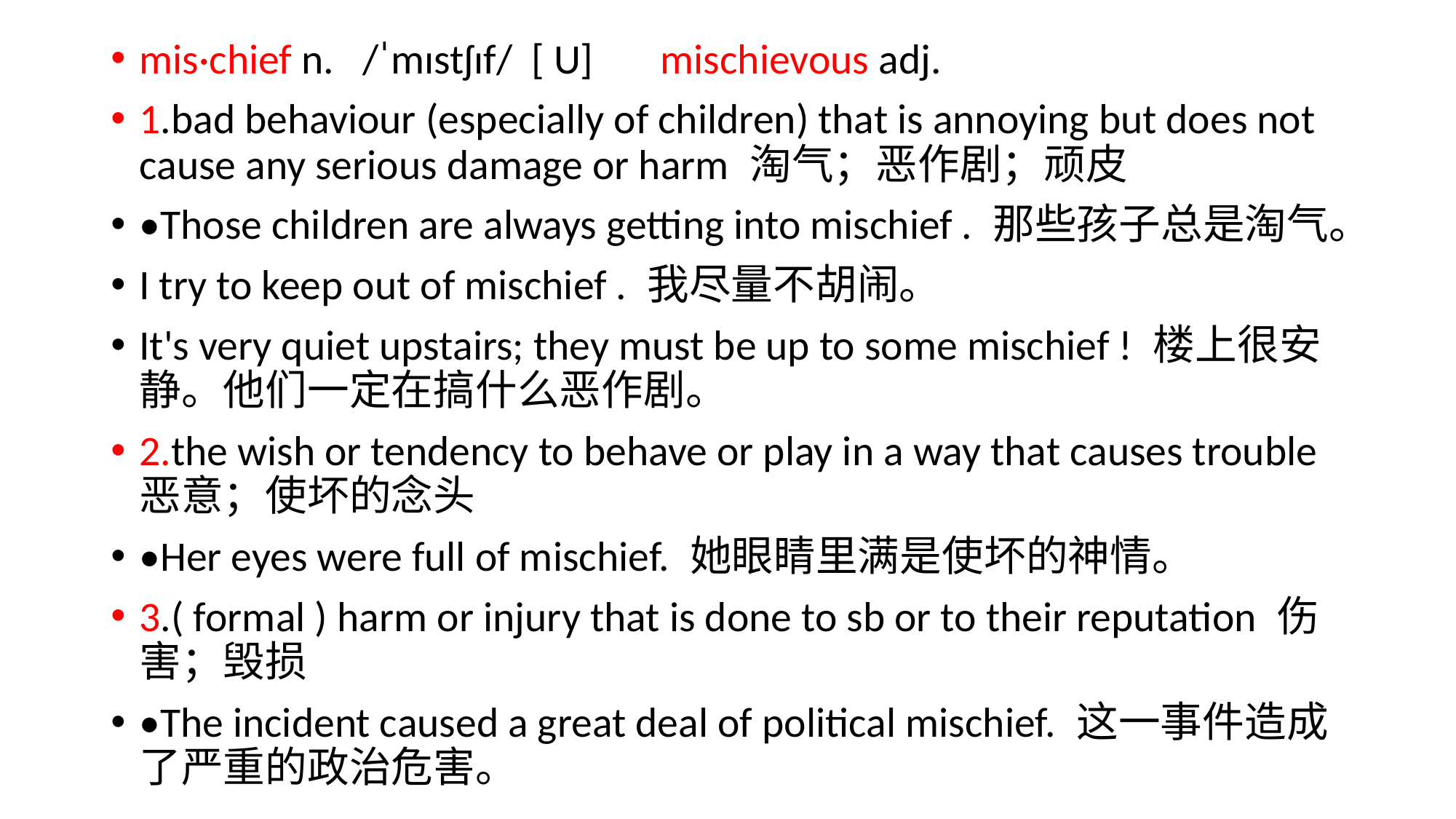

mis·chief n.   /ˈmɪstʃɪf/  [ U]       mischievous adj.
1.bad behaviour (especially of children) that is annoying but does not cause any serious damage or harm 淘气；恶作剧；顽皮
•Those children are always getting into mischief . 那些孩子总是淘气。
I try to keep out of mischief . 我尽量不胡闹。
It's very quiet upstairs; they must be up to some mischief ! 楼上很安静。他们一定在搞什么恶作剧。
2.the wish or tendency to behave or play in a way that causes trouble 恶意；使坏的念头
•Her eyes were full of mischief. 她眼睛里满是使坏的神情。
3.( formal ) harm or injury that is done to sb or to their reputation 伤害；毁损
•The incident caused a great deal of political mischief. 这一事件造成了严重的政治危害。